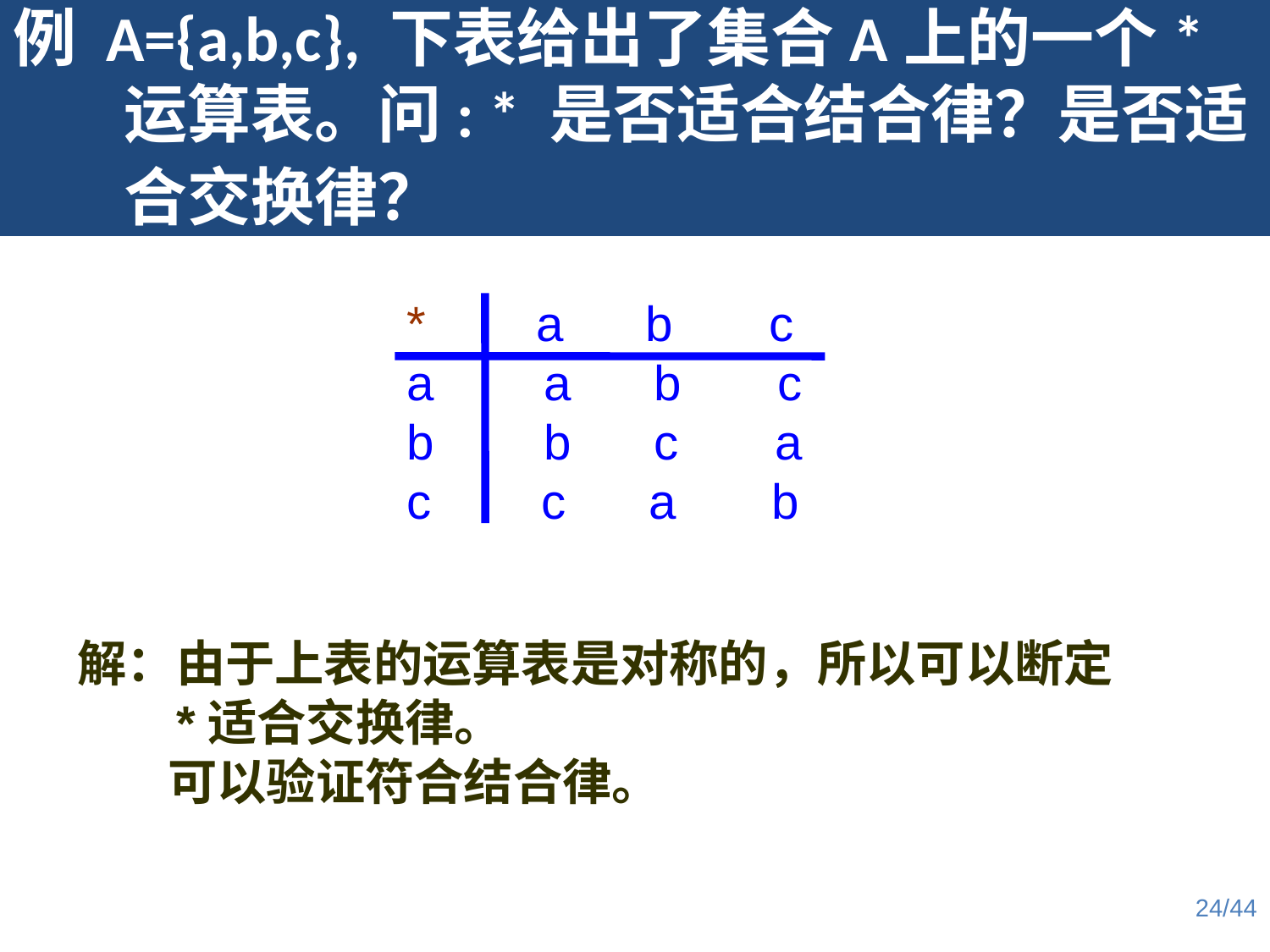

例 A={a,b,c}, 下表给出了集合A上的一个*运算表。问: * 是否适合结合律？是否适合交换律？
*        a      b       c
a        a      b       c
b        b      c       a
c        c      a       b

解：由于上表的运算表是对称的，所以可以断定 *适合交换律。
       可以验证符合结合律。
24/44